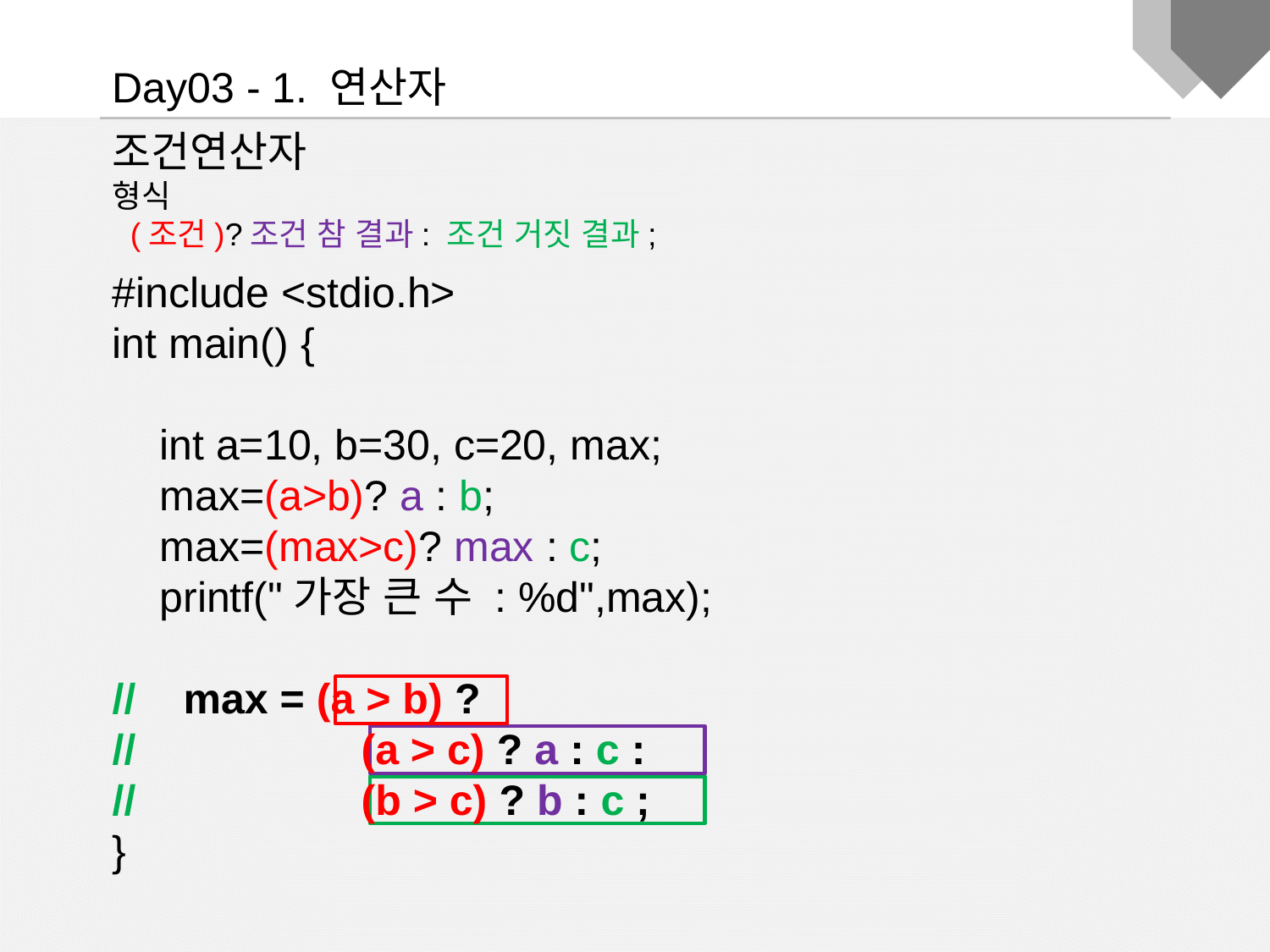

Day03 - 1. 연산자
조건연산자
형식
  (조건)?조건 참 결과: 조건 거짓 결과;
#include <stdio.h>
int main() {

    int a=10, b=30, c=20, max;
    max=(a>b)? a : b;
    max=(max>c)? max : c;
    printf("가장 큰 수 : %d",max);

//    max = (a > b) ?
//                   (a > c) ? a : c :
//                   (b > c) ? b : c ;
}